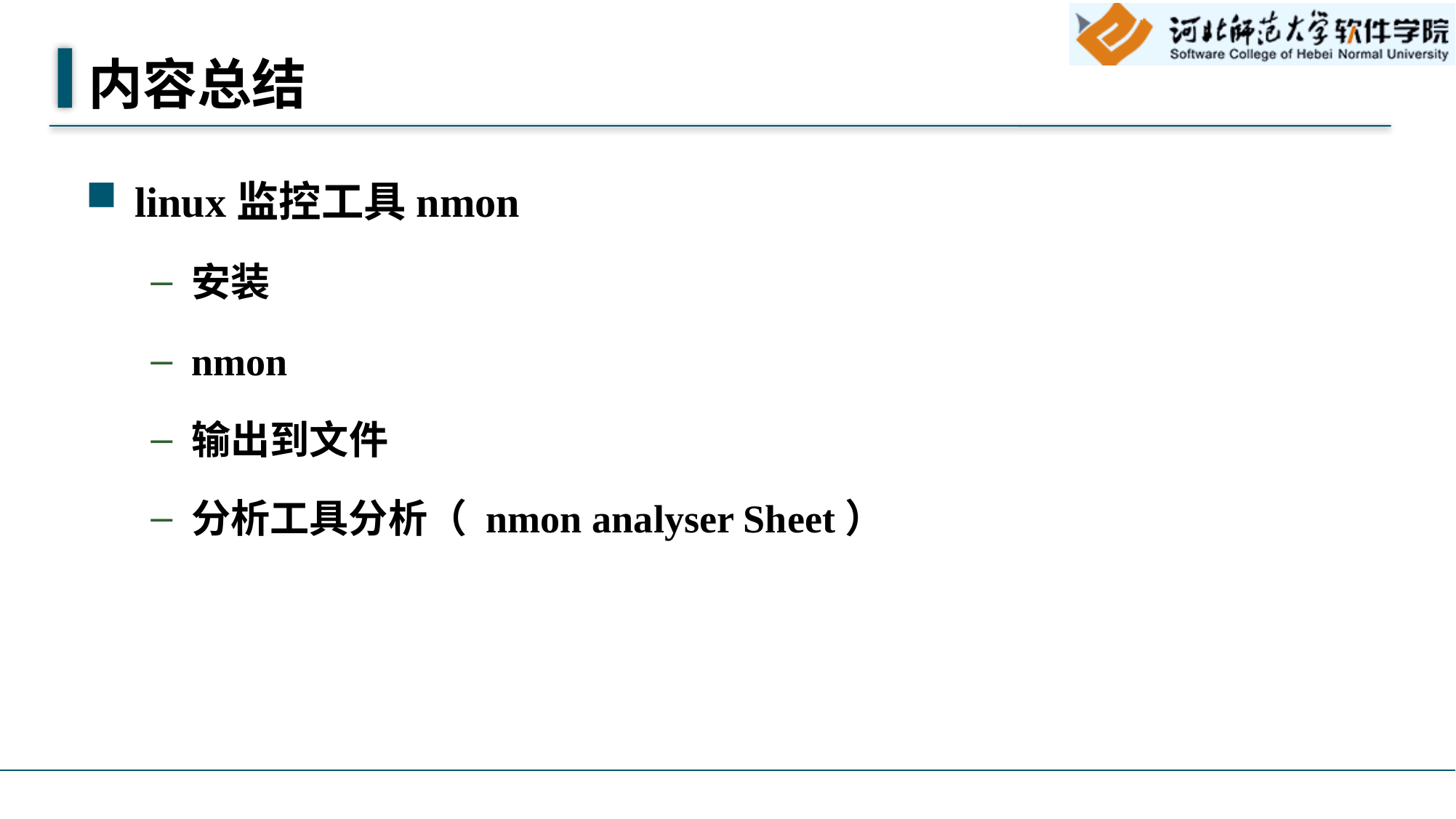

# 内容总结
linux监控工具nmon
安装
nmon
输出到文件
分析工具分析（ nmon analyser Sheet）